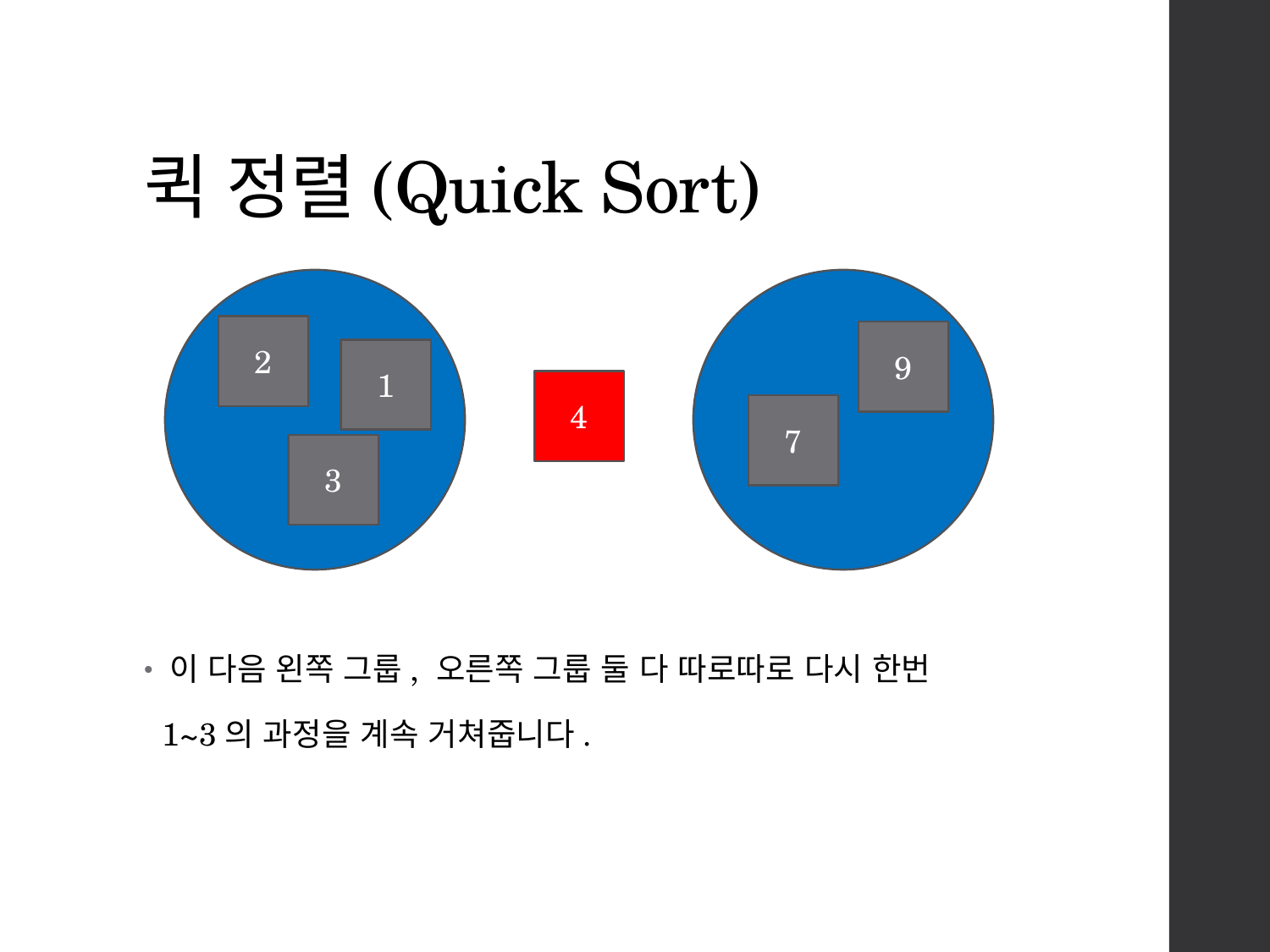

# 퀵 정렬(Quick Sort)

2
9
1
4
7
3
이 다음 왼쪽 그룹, 오른쪽 그룹 둘 다 따로따로 다시 한번
  1~3의 과정을 계속 거쳐줍니다.